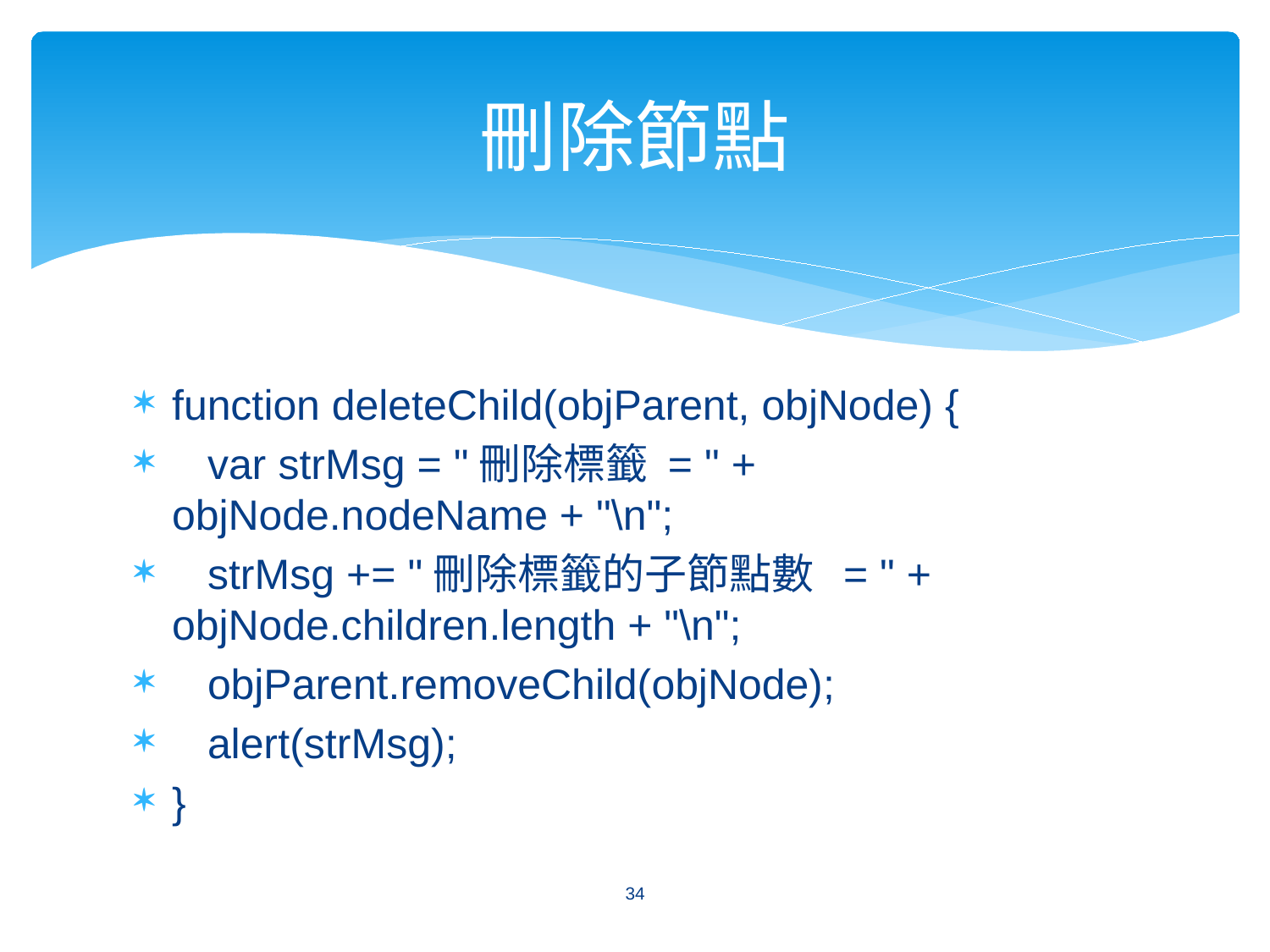

# 刪除節點
function deleteChild(objParent, objNode) {
   var strMsg = "刪除標籤 = " + objNode.nodeName + "\n";
   strMsg += "刪除標籤的子節點數  = " + objNode.children.length + "\n";
   objParent.removeChild(objNode);
   alert(strMsg);
}
34